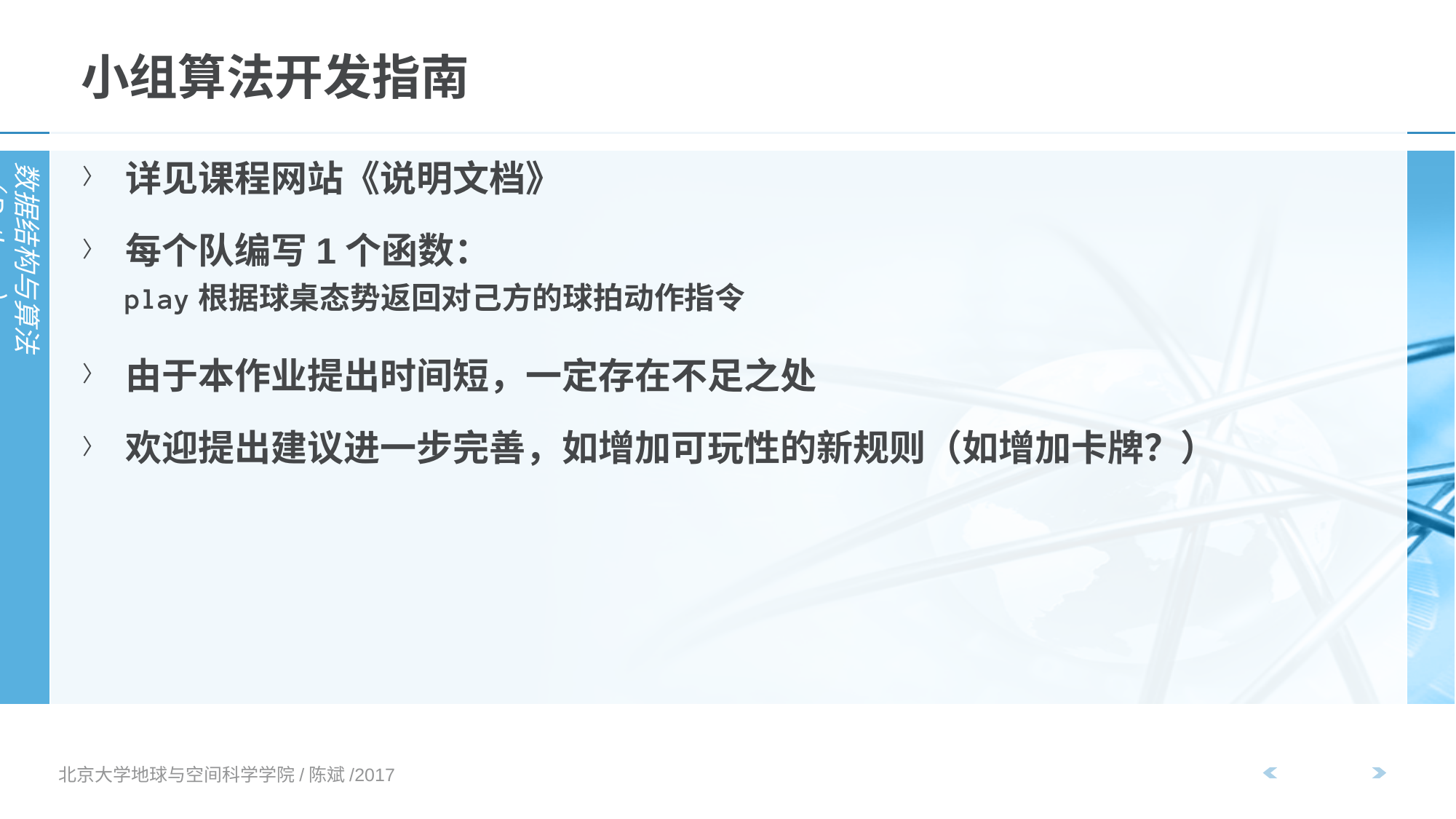

小组算法开发指南
详见课程网站《说明文档》
每个队编写1个函数：
play根据球桌态势返回对己方的球拍动作指令
由于本作业提出时间短，一定存在不足之处
欢迎提出建议进一步完善，如增加可玩性的新规则（如增加卡牌？）